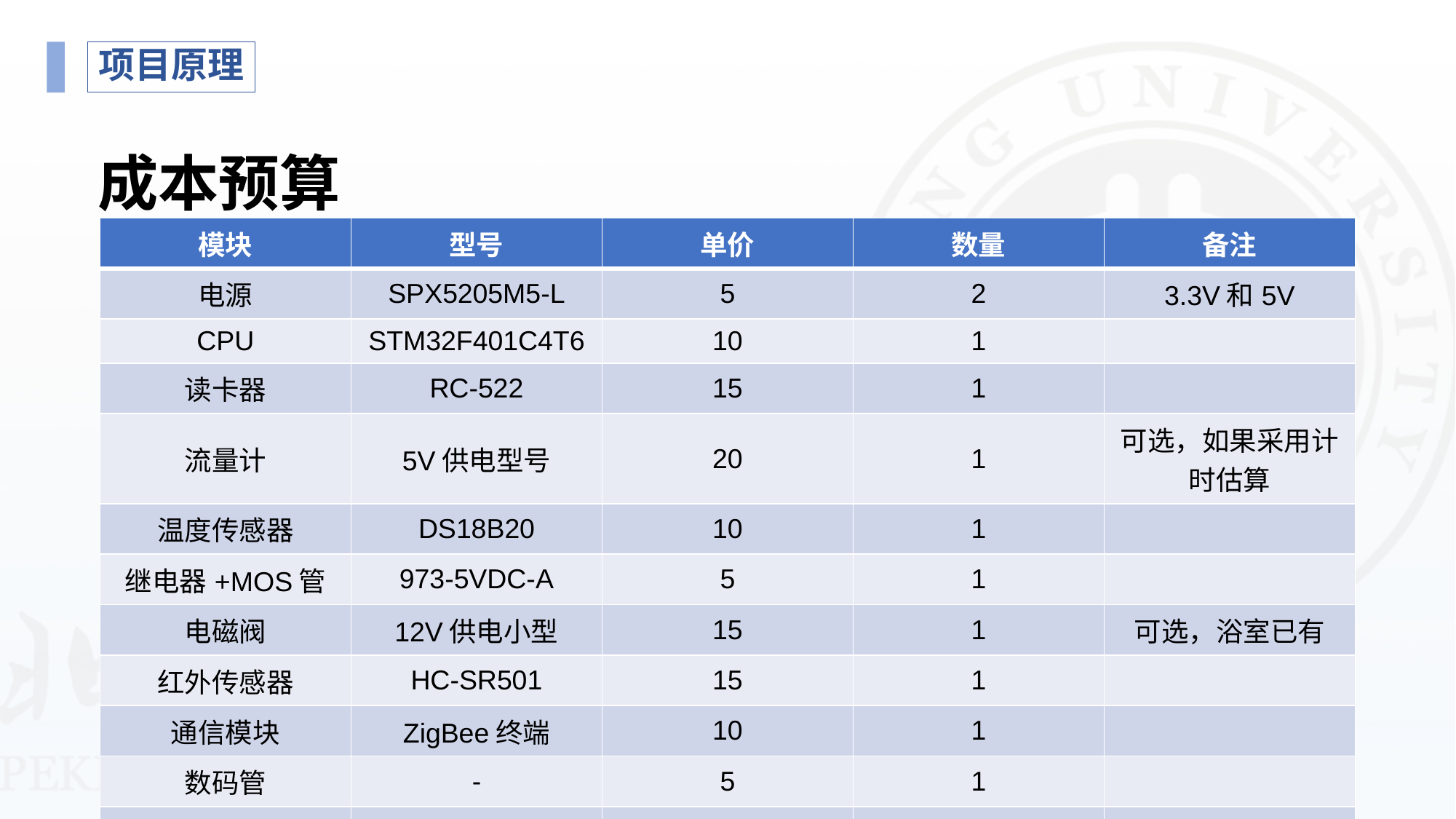

项目原理
# 成本预算
| 模块 | 型号 | 单价 | 数量 | 备注 |
| --- | --- | --- | --- | --- |
| 电源 | SPX5205M5-L | 5 | 2 | 3.3V和5V |
| CPU | STM32F401C4T6 | 10 | 1 |  |
| 读卡器 | RC-522 | 15 | 1 |  |
| 流量计 | 5V供电型号 | 20 | 1 | 可选，如果采用计时估算 |
| 温度传感器 | DS18B20 | 10 | 1 |  |
| 继电器+MOS管 | 973-5VDC-A | 5 | 1 |  |
| 电磁阀 | 12V供电小型 | 15 | 1 | 可选，浴室已有 |
| 红外传感器 | HC-SR501 | 15 | 1 |  |
| 通信模块 | ZigBee终端 | 10 | 1 |  |
| 数码管 | - | 5 | 1 |  |
| 扬声器 | - | 5 | 1 |  |
| 按钮 | - | 0.5 | 1 |  |
31